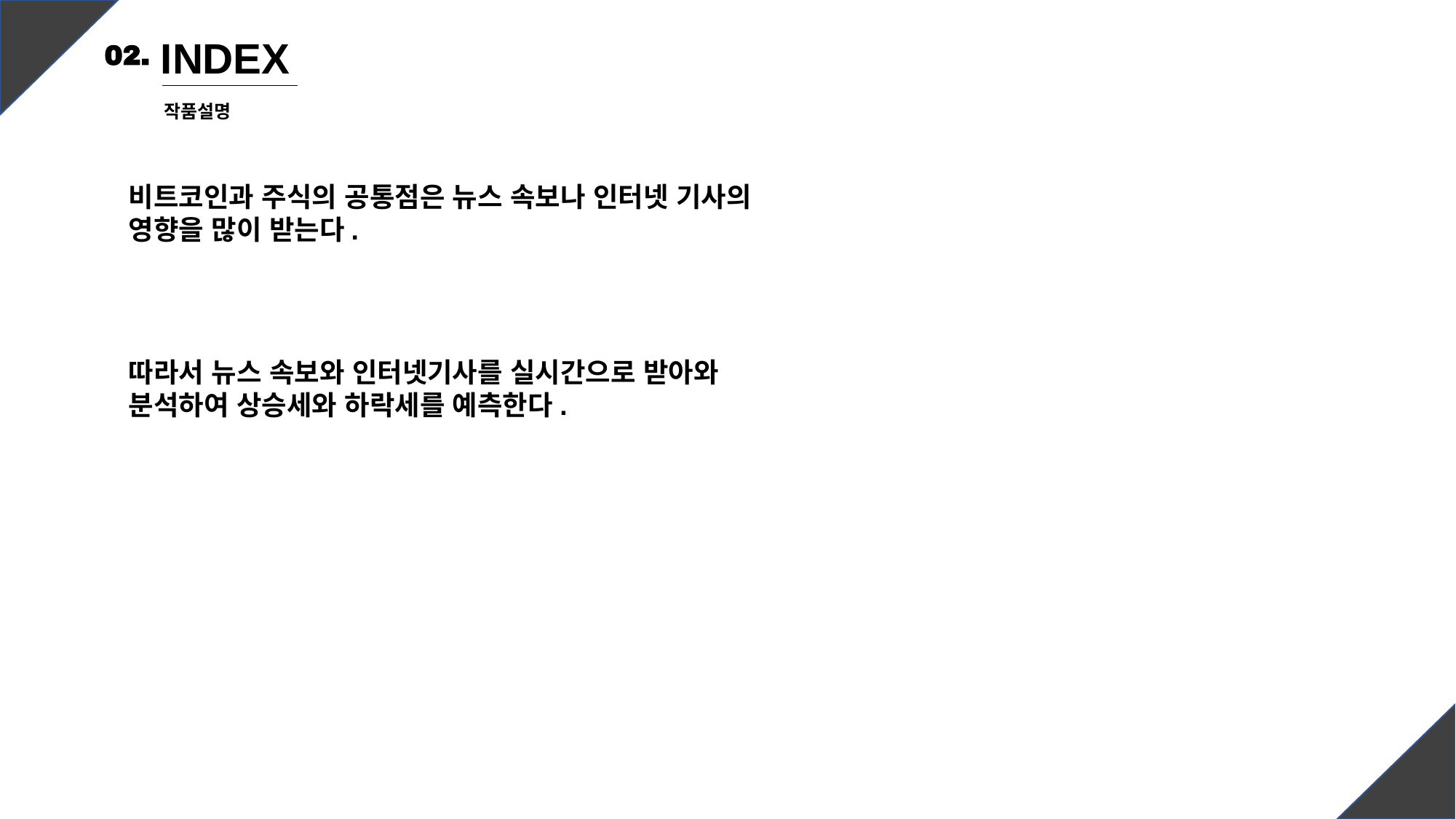

INDEX
02.
작품설명
비트코인과 주식의 공통점은 뉴스 속보나 인터넷 기사의 영향을 많이 받는다.
따라서 뉴스 속보와 인터넷기사를 실시간으로 받아와
분석하여 상승세와 하락세를 예측한다.